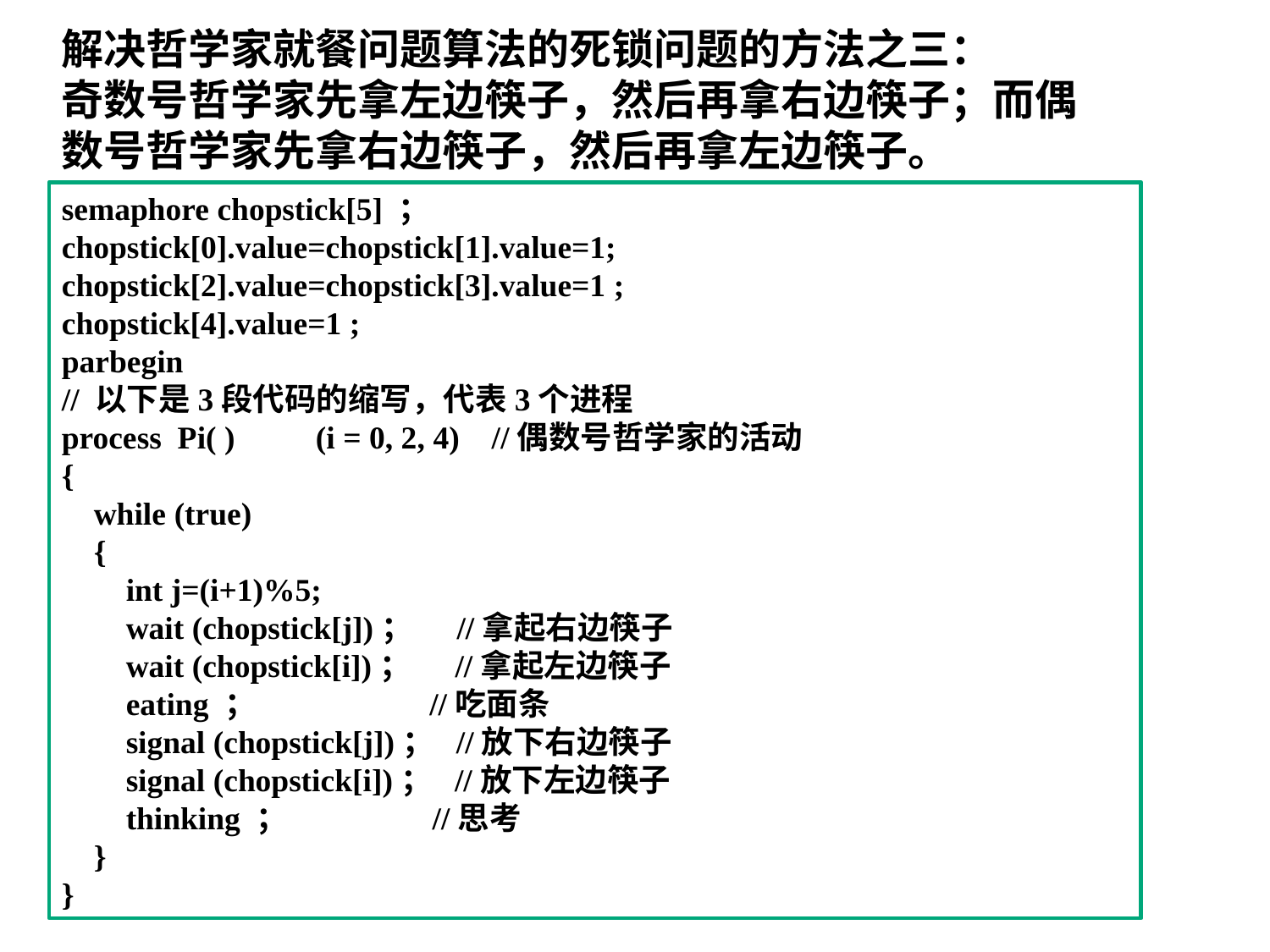

解决哲学家就餐问题算法的死锁问题的方法之三：
奇数号哲学家先拿左边筷子，然后再拿右边筷子；而偶数号哲学家先拿右边筷子，然后再拿左边筷子。
semaphore chopstick[5] ；
chopstick[0].value=chopstick[1].value=1;
chopstick[2].value=chopstick[3].value=1 ;
chopstick[4].value=1 ;
parbegin
// 以下是3段代码的缩写，代表3个进程
process  Pi( )	(i = 0, 2, 4)    //偶数号哲学家的活动
{
    while (true)
    {
        int j=(i+1)%5;
        wait (chopstick[j])；     //拿起右边筷子
        wait (chopstick[i])；     //拿起左边筷子
        eating ；                       //吃面条
        signal (chopstick[j])；  //放下右边筷子
        signal (chopstick[i])；  //放下左边筷子
        thinking ；                   //思考
    }
}